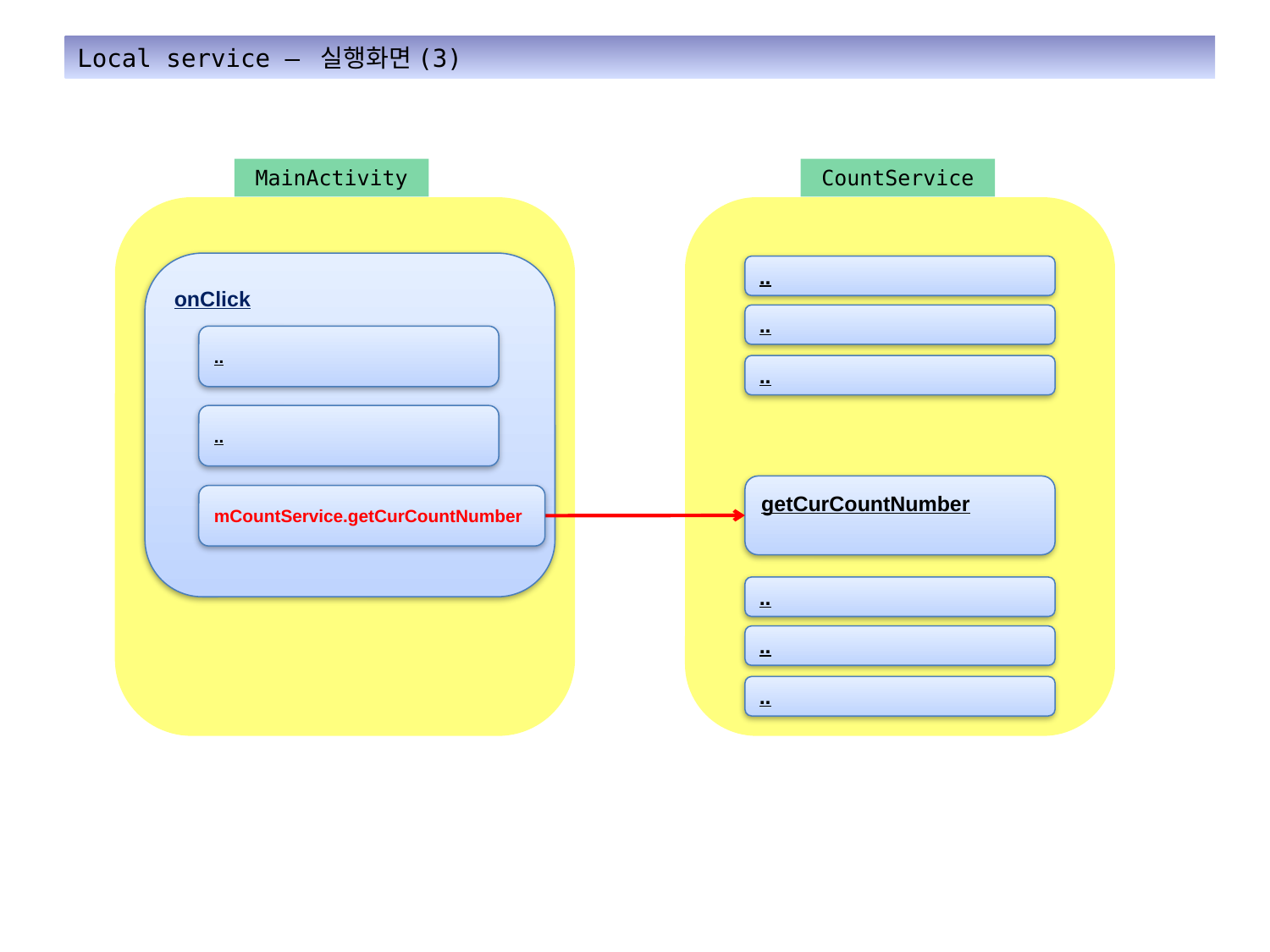

Local service – 실행화면(3)
MainActivity
CountService

onClick

..
..
..
..
..
getCurCountNumber

mCountService.getCurCountNumber
..
..
..